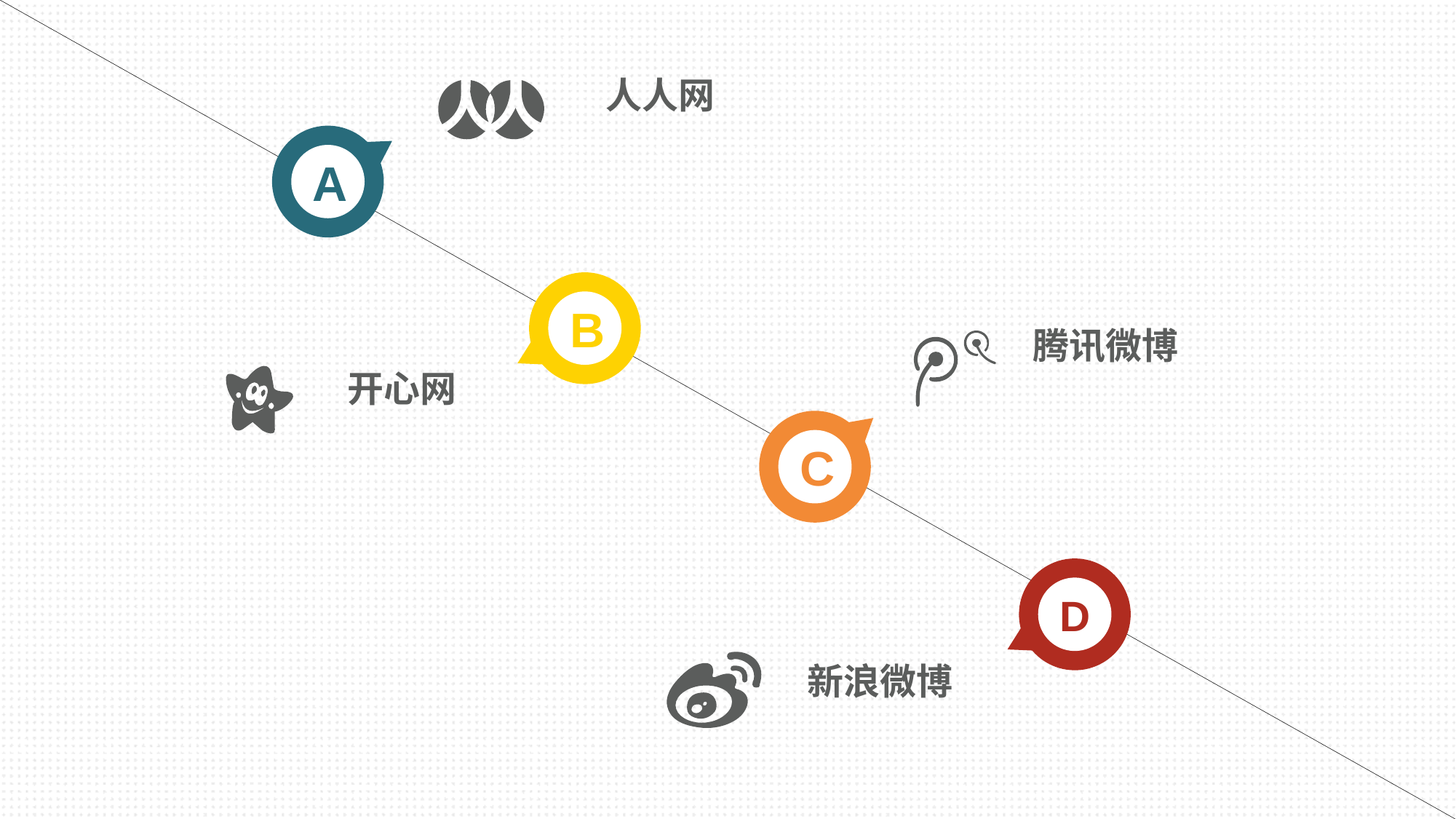

人人网

A

B

腾讯微博

开心网

C

D

新浪微博